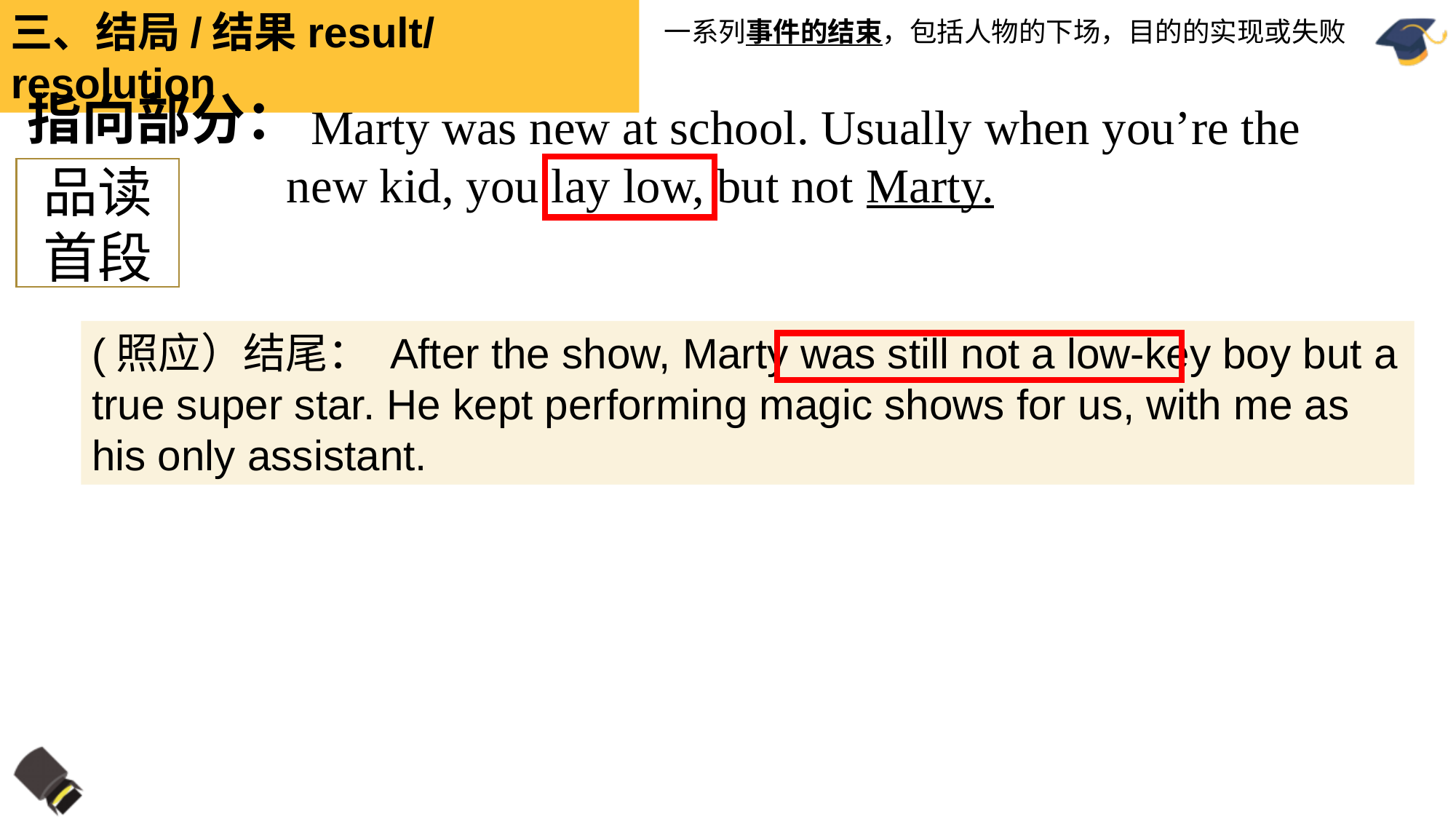

三、结局/结果result/resolution
一系列事件的结束，包括人物的下场，目的的实现或失败
指向部分：
  Marty was new at school. Usually when you’re the new kid, you lay low, but not Marty.

品读
首段
(照应）结尾： After the show, Marty was still not a low-key boy but a true super star. He kept performing magic shows for us, with me as his only assistant.